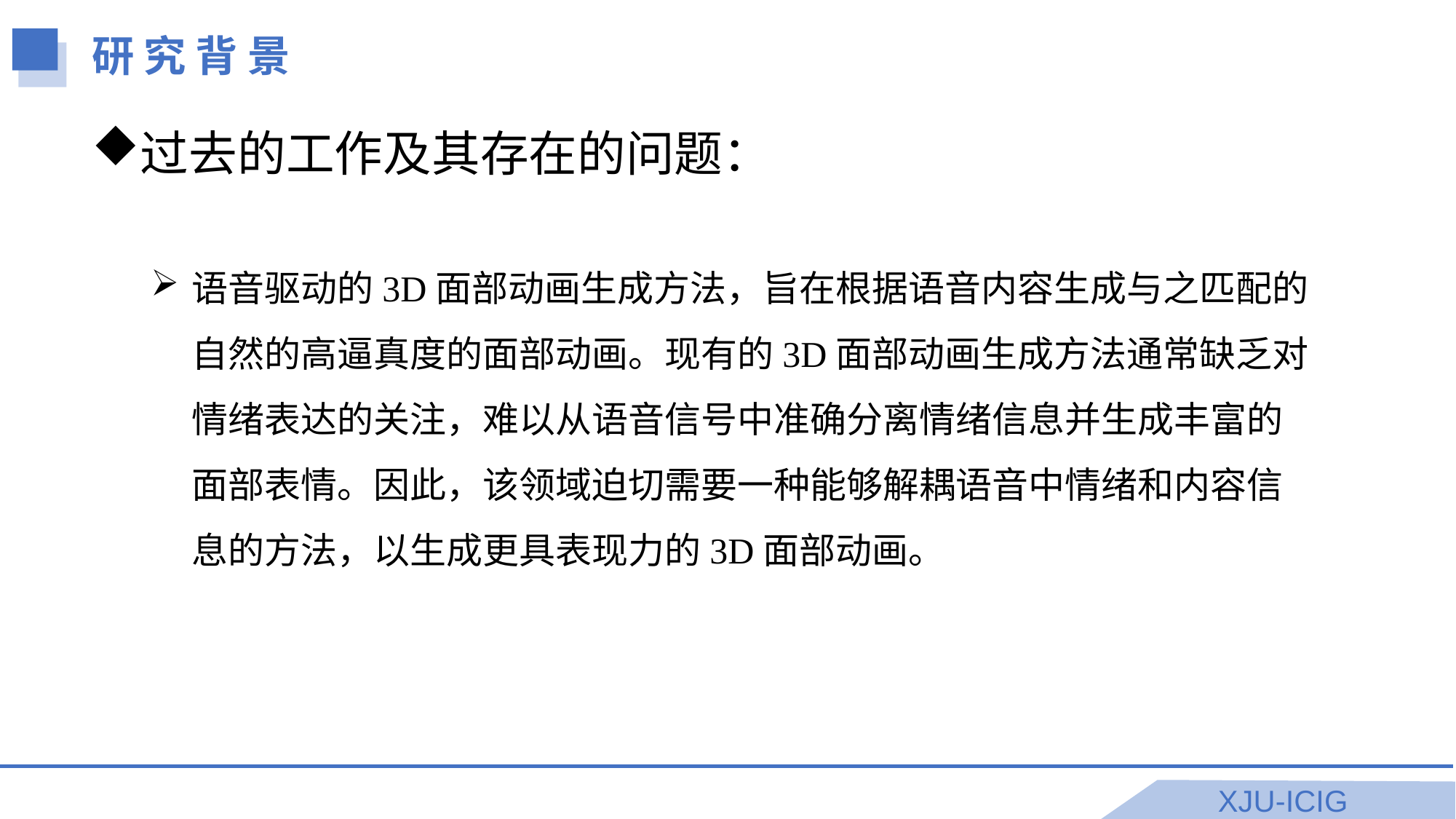

研 究 背 景

过去的工作及其存在的问题：
语音驱动的3D面部动画生成方法，旨在根据语音内容生成与之匹配的自然的高逼真度的面部动画。现有的3D面部动画生成方法通常缺乏对情绪表达的关注，难以从语音信号中准确分离情绪信息并生成丰富的面部表情。因此，该领域迫切需要一种能够解耦语音中情绪和内容信息的方法，以生成更具表现力的3D面部动画。
XJU-ICIG